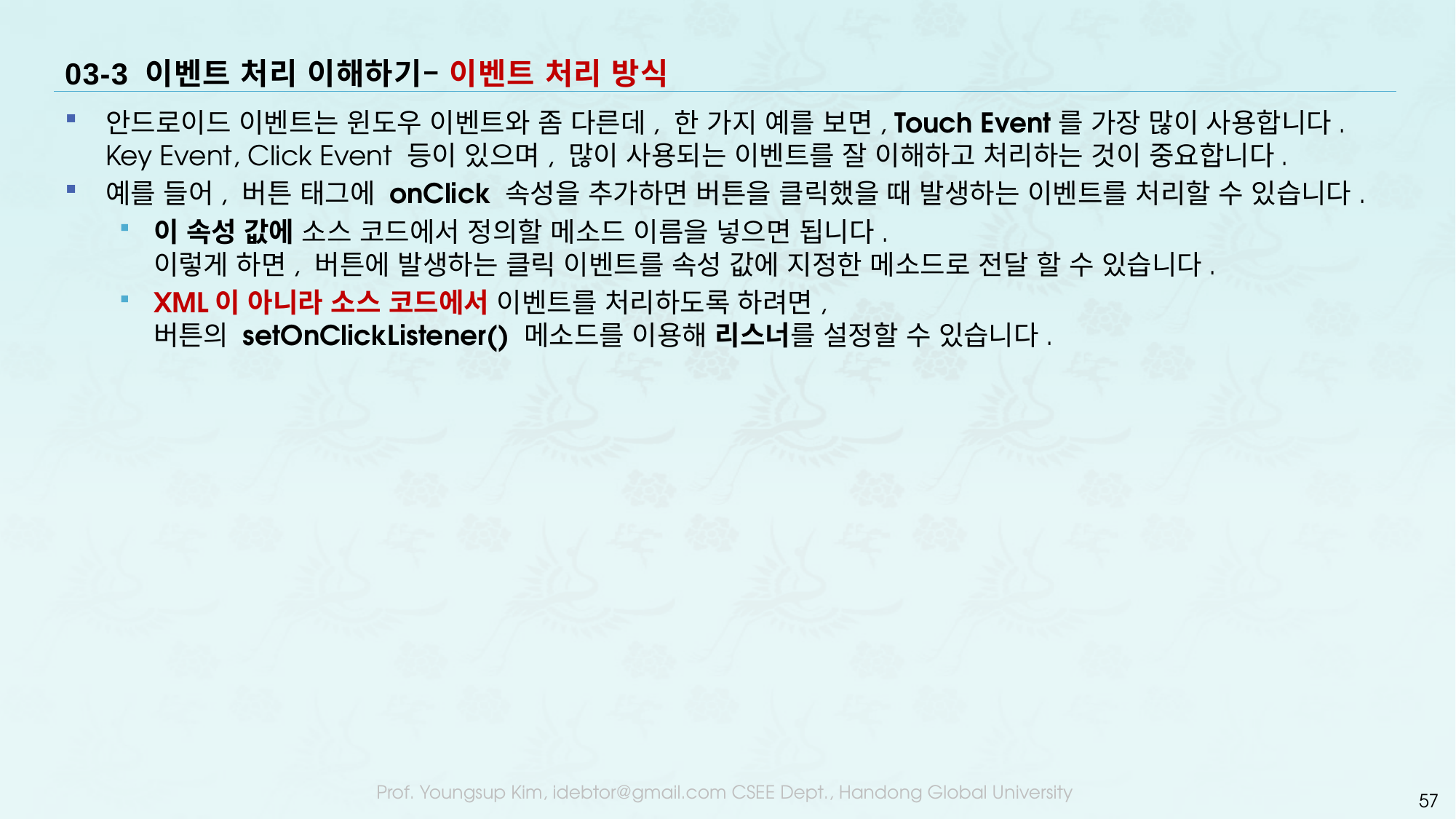

# 03-3 이벤트 처리 이해하기– 이벤트 처리 방식
안드로이드 이벤트는 윈도우 이벤트와 좀 다른데, 한 가지 예를 보면, Touch Event를 가장 많이 사용합니다.
Key Event, Click Event 등이 있으며, 많이 사용되는 이벤트를 잘 이해하고 처리하는 것이 중요합니다.
예를 들어, 버튼 태그에 onClick 속성을 추가하면 버튼을 클릭했을 때 발생하는 이벤트를 처리할 수 있습니다.
이 속성 값에 소스 코드에서 정의할 메소드 이름을 넣으면 됩니다.
이렇게 하면, 버튼에 발생하는 클릭 이벤트를 속성 값에 지정한 메소드로 전달 할 수 있습니다.
XML이 아니라 소스 코드에서 이벤트를 처리하도록 하려면,
버튼의 setOnClickListener() 메소드를 이용해 리스너를 설정할 수 있습니다.

57